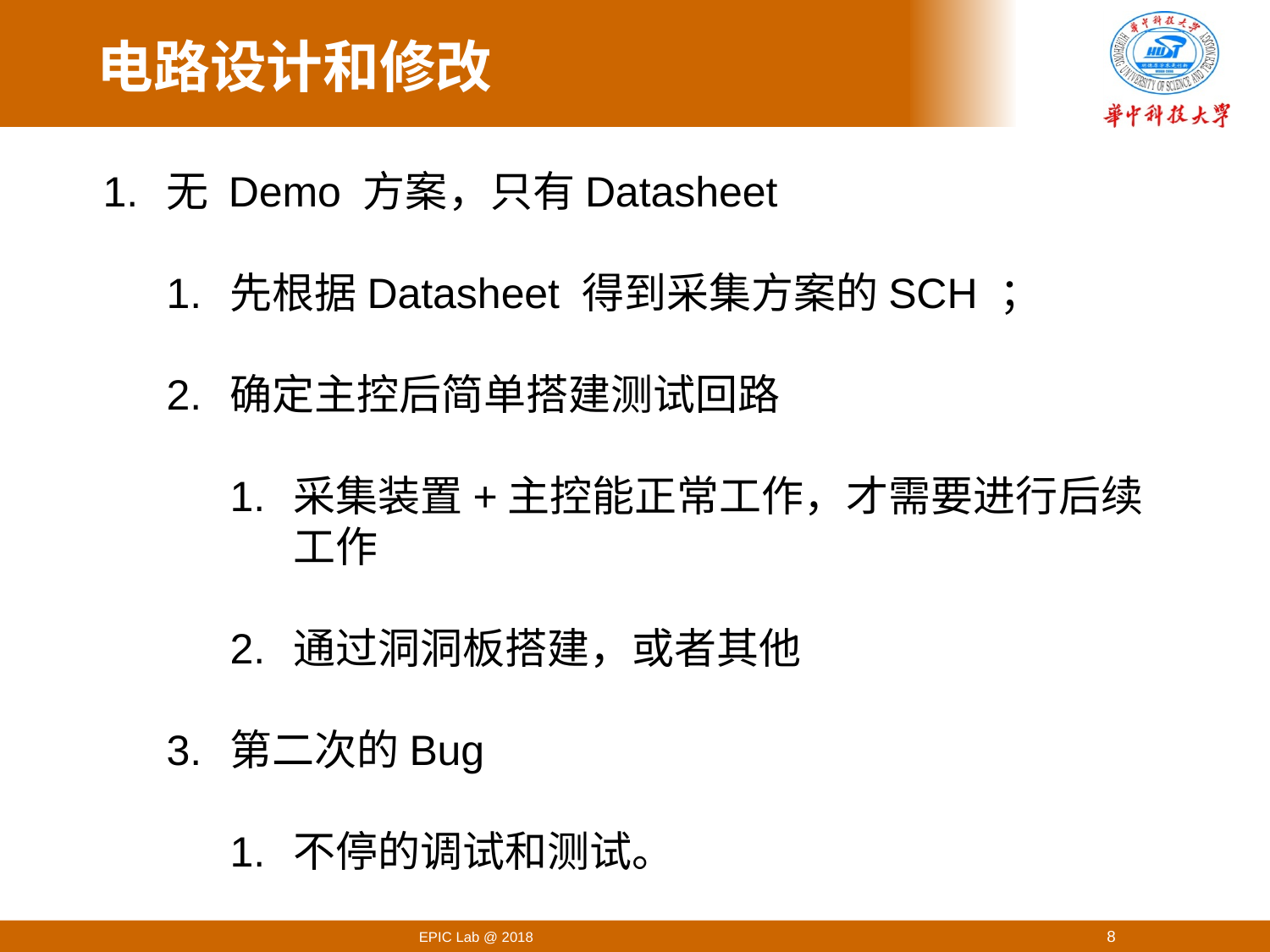

电路设计和修改
无 Demo 方案，只有Datasheet

先根据Datasheet 得到采集方案的SCH ；

确定主控后简单搭建测试回路

采集装置+主控能正常工作，才需要进行后续工作

通过洞洞板搭建，或者其他

第二次的Bug

不停的调试和测试。
EPIC Lab @ 2018
8